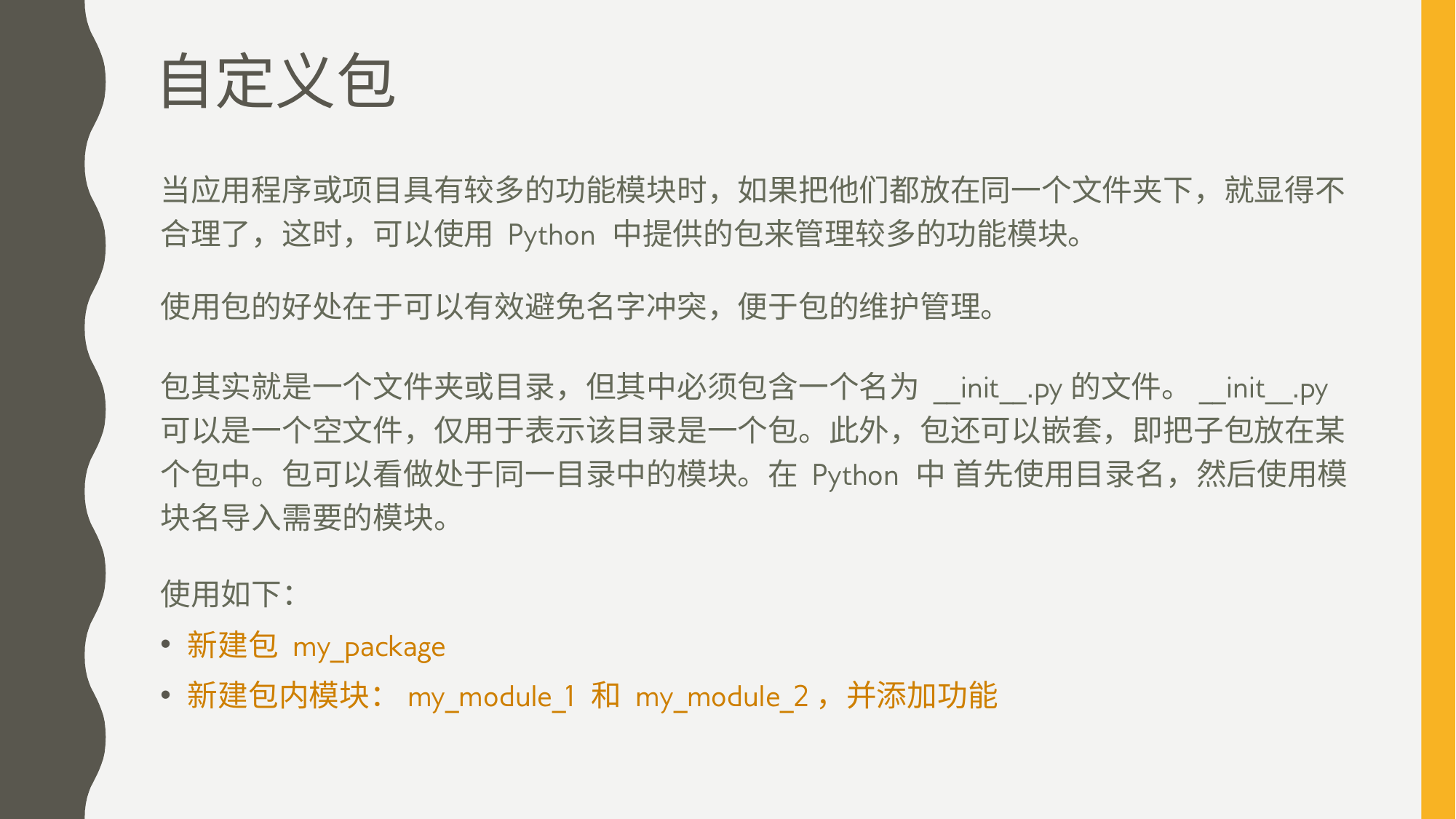

# 自定义包
当应用程序或项目具有较多的功能模块时，如果把他们都放在同一个文件夹下，就显得不合理了，这时，可以使用 Python 中提供的包来管理较多的功能模块。

使用包的好处在于可以有效避免名字冲突，便于包的维护管理。

包其实就是一个文件夹或目录，但其中必须包含一个名为 __init__.py的文件。__init__.py 可以是一个空文件，仅用于表示该目录是一个包。此外，包还可以嵌套，即把子包放在某个包中。包可以看做处于同一目录中的模块。在 Python 中 首先使用目录名，然后使用模块名导入需要的模块。

使用如下：
新建包 my_package
新建包内模块：my_module_1 和 my_module_2，并添加功能